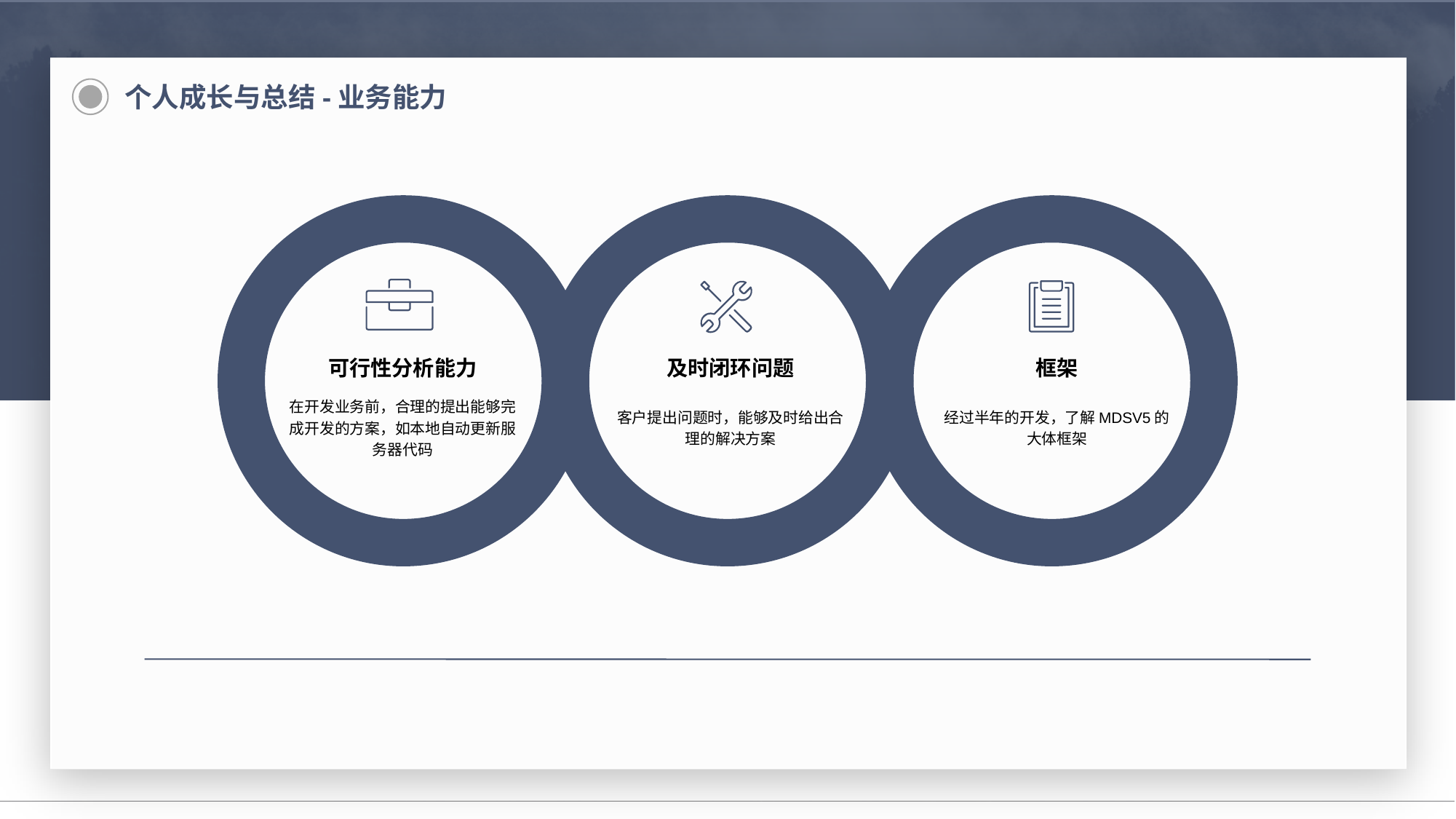

个人成长与总结-业务能力

可行性分析能力
及时闭环问题
框架

在开发业务前，合理的提出能够完成开发的方案，如本地自动更新服务器代码
客户提出问题时，能够及时给出合理的解决方案
经过半年的开发，了解MDSV5的大体框架